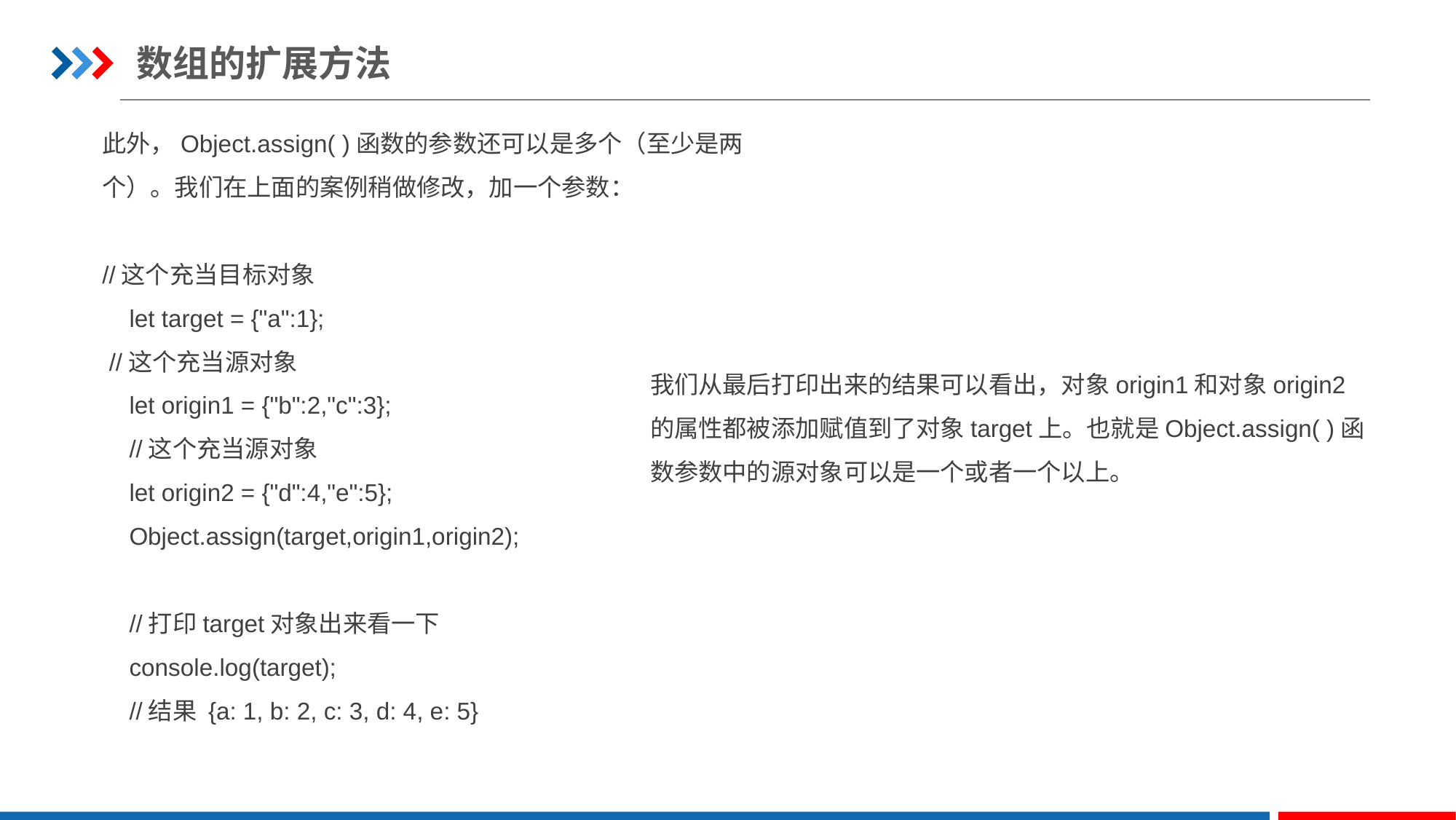

数组的扩展方法
此外，Object.assign( )函数的参数还可以是多个（至少是两个）。我们在上面的案例稍做修改，加一个参数：

//这个充当目标对象
    let target = {"a":1};
 //这个充当源对象
    let origin1 = {"b":2,"c":3};
    //这个充当源对象
    let origin2 = {"d":4,"e":5};
    Object.assign(target,origin1,origin2);

    //打印target对象出来看一下
    console.log(target);
    //结果 {a: 1, b: 2, c: 3, d: 4, e: 5}
我们从最后打印出来的结果可以看出，对象origin1和对象origin2
的属性都被添加赋值到了对象target上。也就是Object.assign( )函
数参数中的源对象可以是一个或者一个以上。